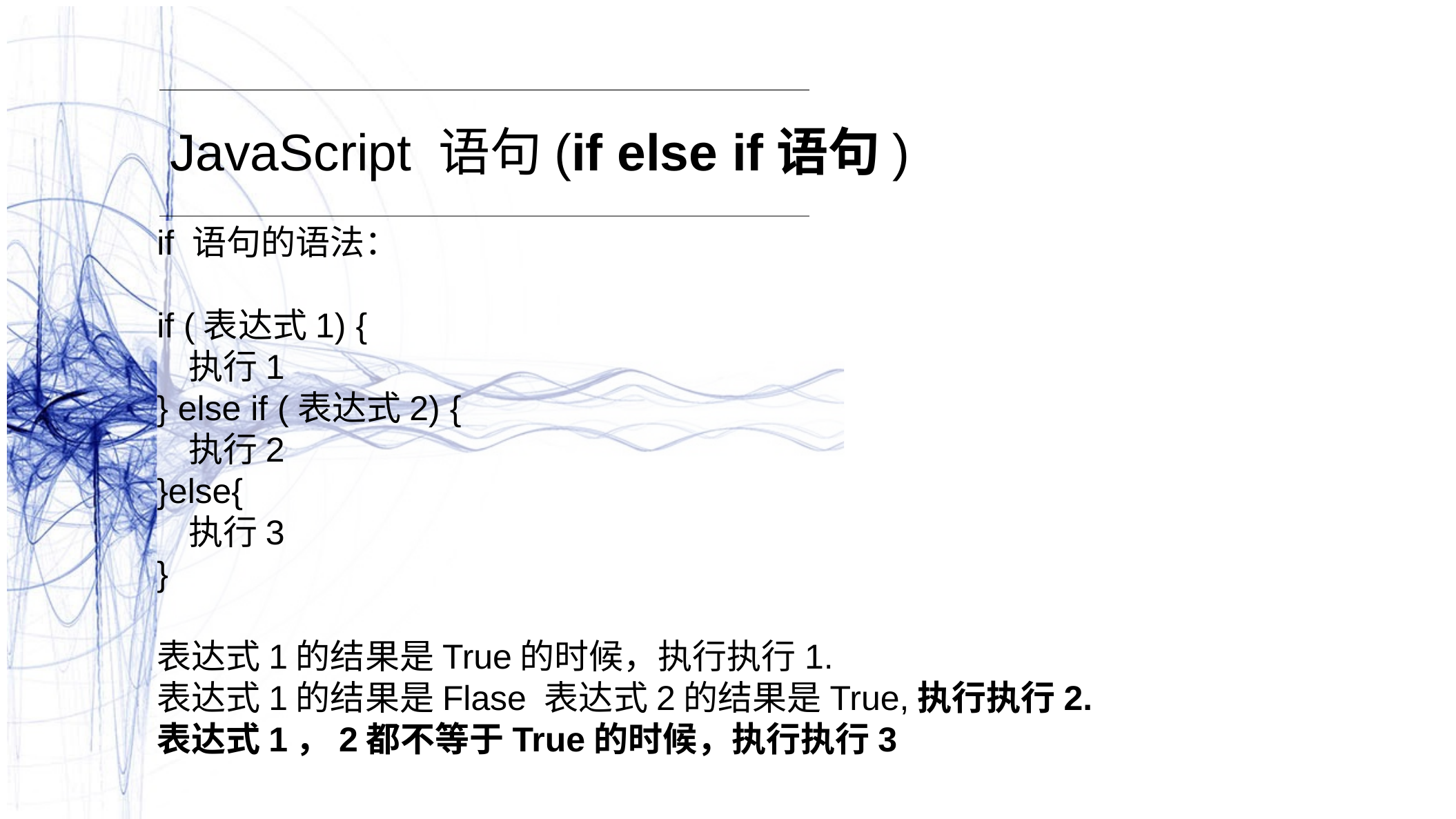

JavaScript 语句(if else if语句)

if 语句的语法：

if (表达式1) {
   执行1
} else if (表达式2) {
   执行2
}else{
   执行3
}

表达式1的结果是True的时候，执行执行1.
表达式1的结果是Flase 表达式2的结果是True,执行执行2.
表达式1，2都不等于True的时候，执行执行3